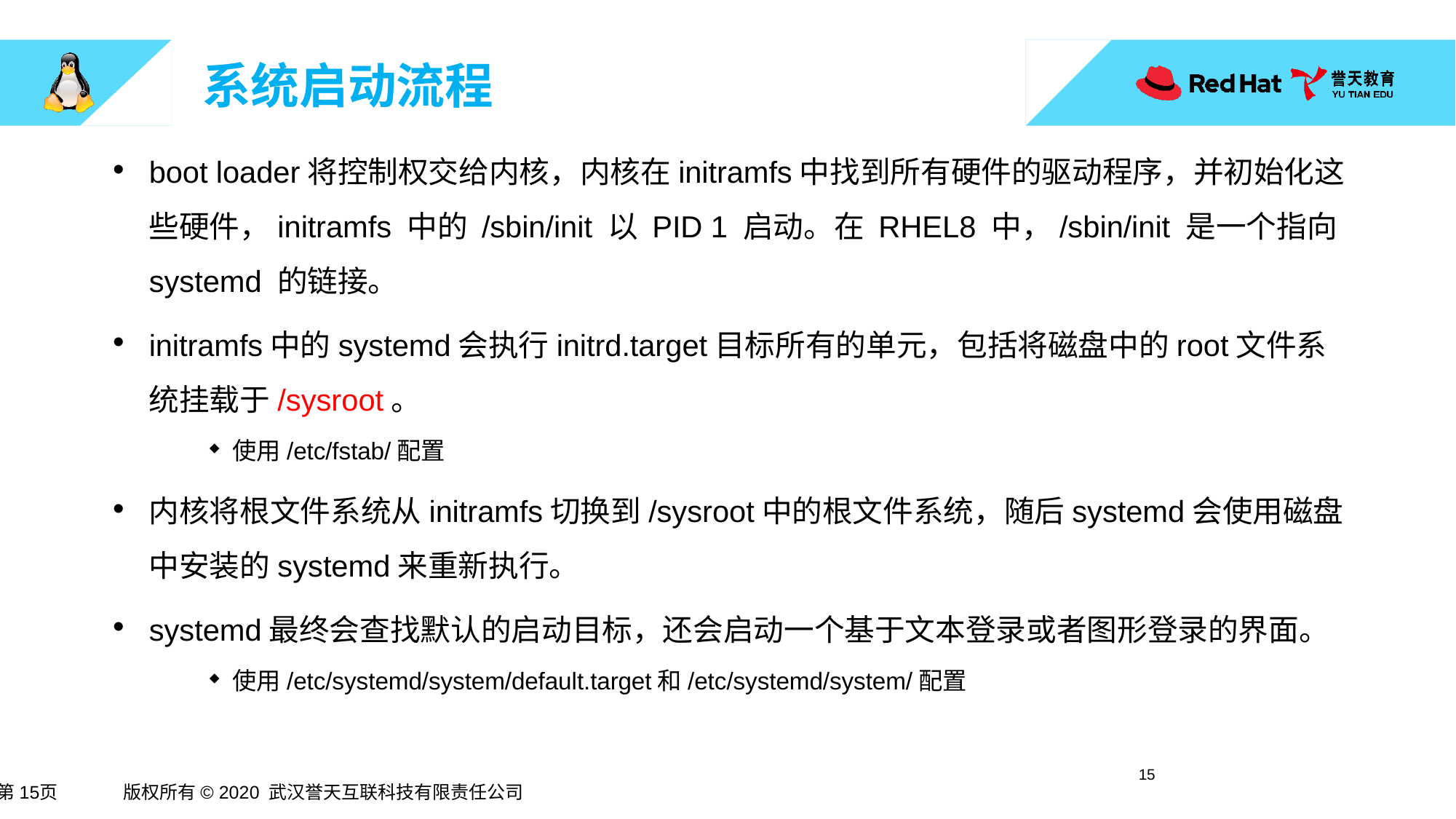

# 系统启动流程
boot loader将控制权交给内核，内核在initramfs中找到所有硬件的驱动程序，并初始化这些硬件，initramfs 中的 /sbin/init 以 PID 1 启动。在 RHEL8 中，/sbin/init 是一个指向 systemd 的链接。
initramfs中的systemd会执行initrd.target目标所有的单元，包括将磁盘中的root文件系统挂载于/sysroot。
使用/etc/fstab/配置
内核将根文件系统从initramfs切换到/sysroot中的根文件系统，随后systemd会使用磁盘中安装的systemd来重新执行。
systemd最终会查找默认的启动目标，还会启动一个基于文本登录或者图形登录的界面。
使用/etc/systemd/system/default.target和/etc/systemd/system/配置

15